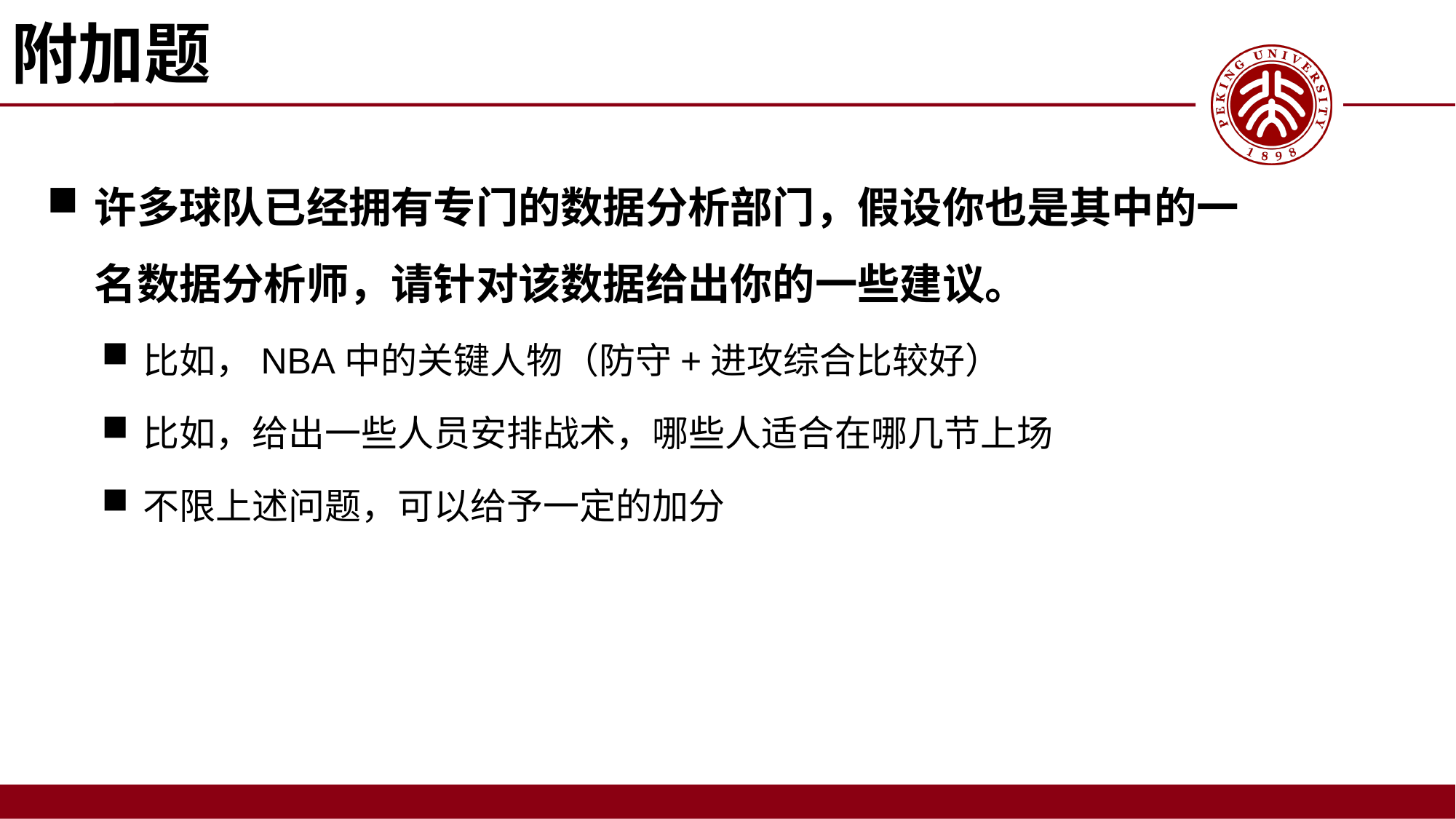

# 附加题
许多球队已经拥有专门的数据分析部门，假设你也是其中的一名数据分析师，请针对该数据给出你的一些建议。
比如，NBA中的关键人物（防守+进攻综合比较好）
比如，给出一些人员安排战术，哪些人适合在哪几节上场
不限上述问题，可以给予一定的加分